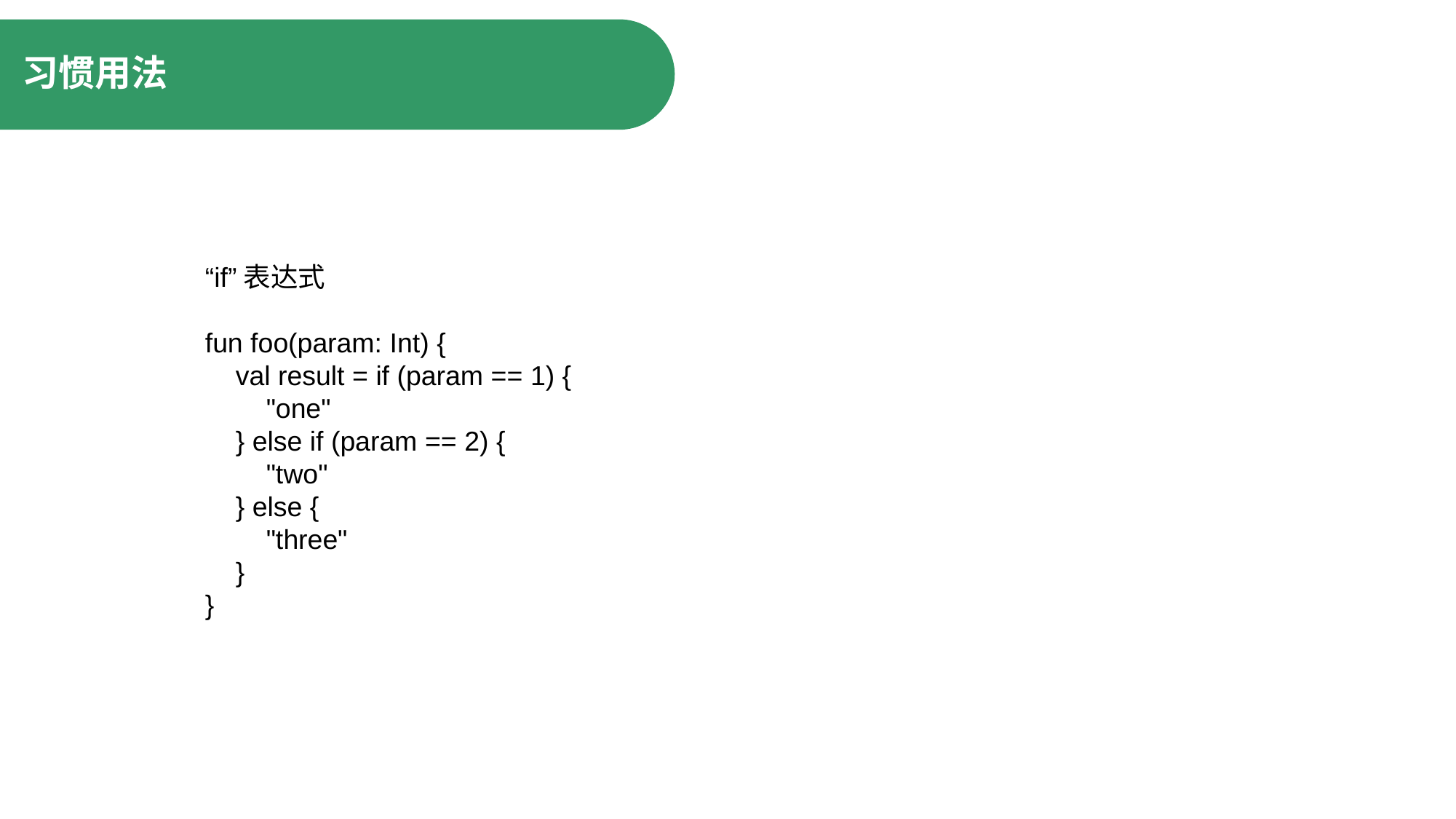

习惯用法
“if”表达式

fun foo(param: Int) {
    val result = if (param == 1) {
        "one"
    } else if (param == 2) {
        "two"
    } else {
        "three"
    }
}